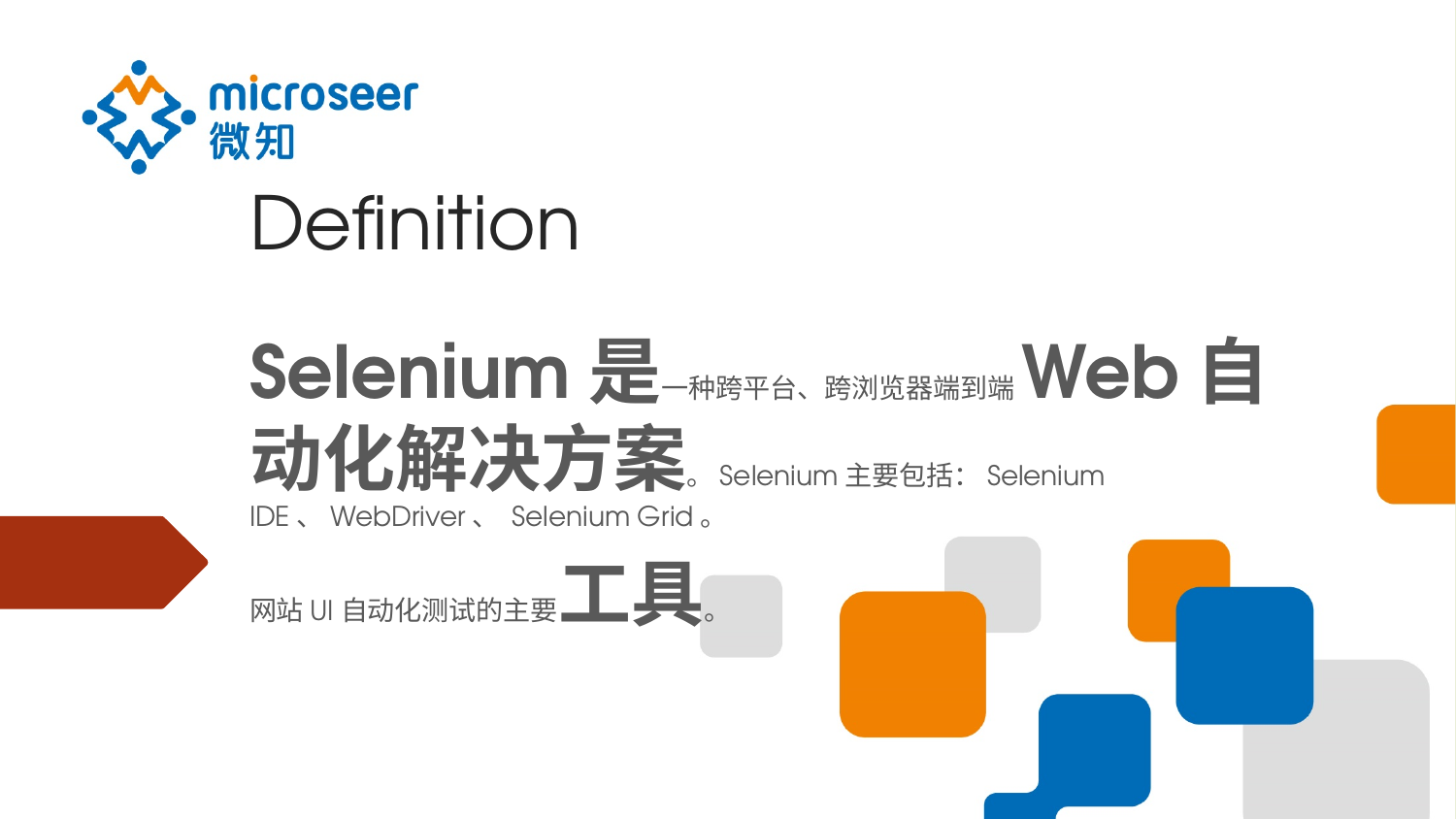

# Definition
Selenium是一种跨平台、跨浏览器端到端Web自动化解决方案。Selenium主要包括：Selenium IDE、WebDriver、 Selenium Grid。
网站UI自动化测试的主要工具。